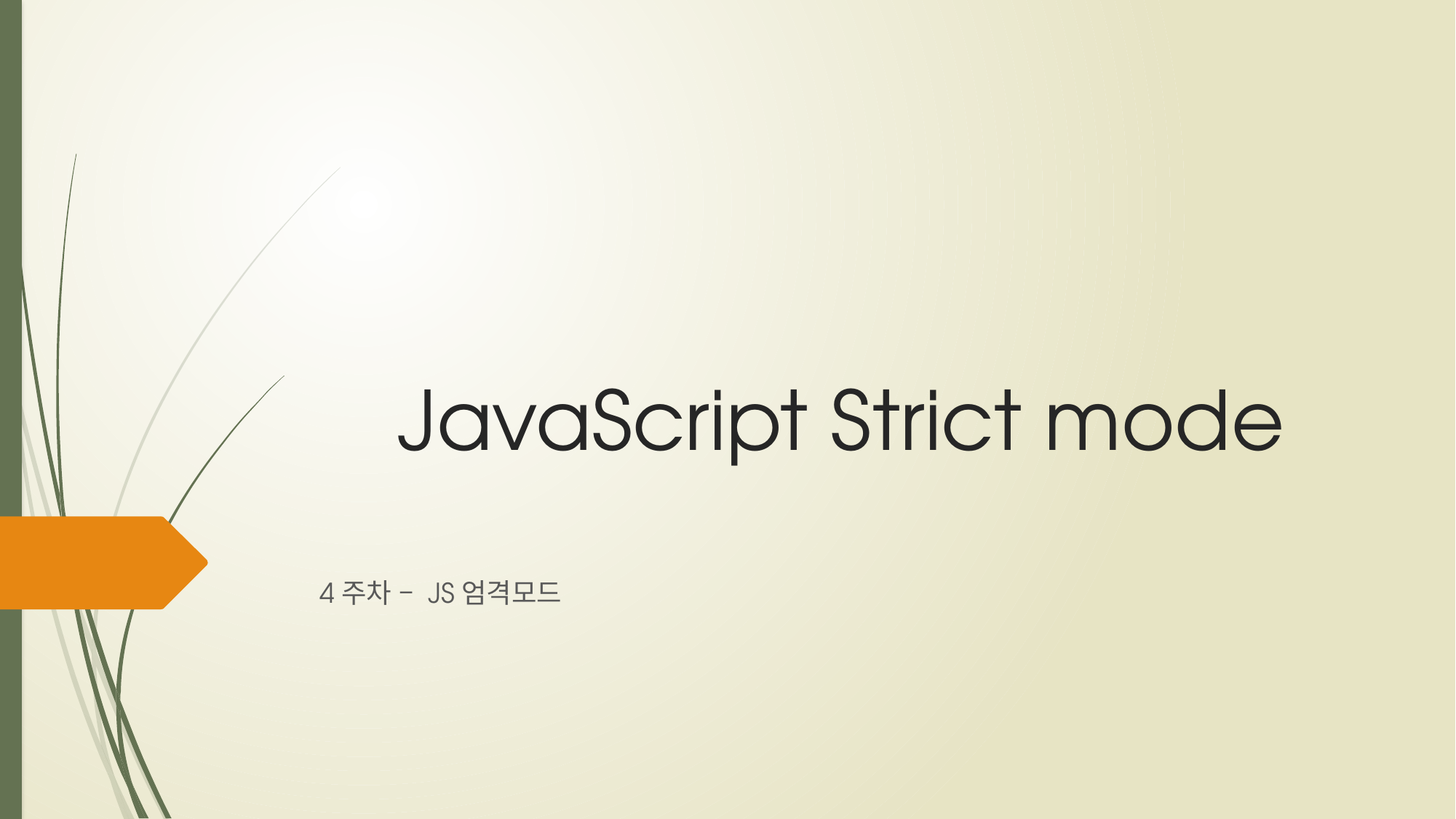

# JavaScript Strict mode
4주차 – JS엄격모드